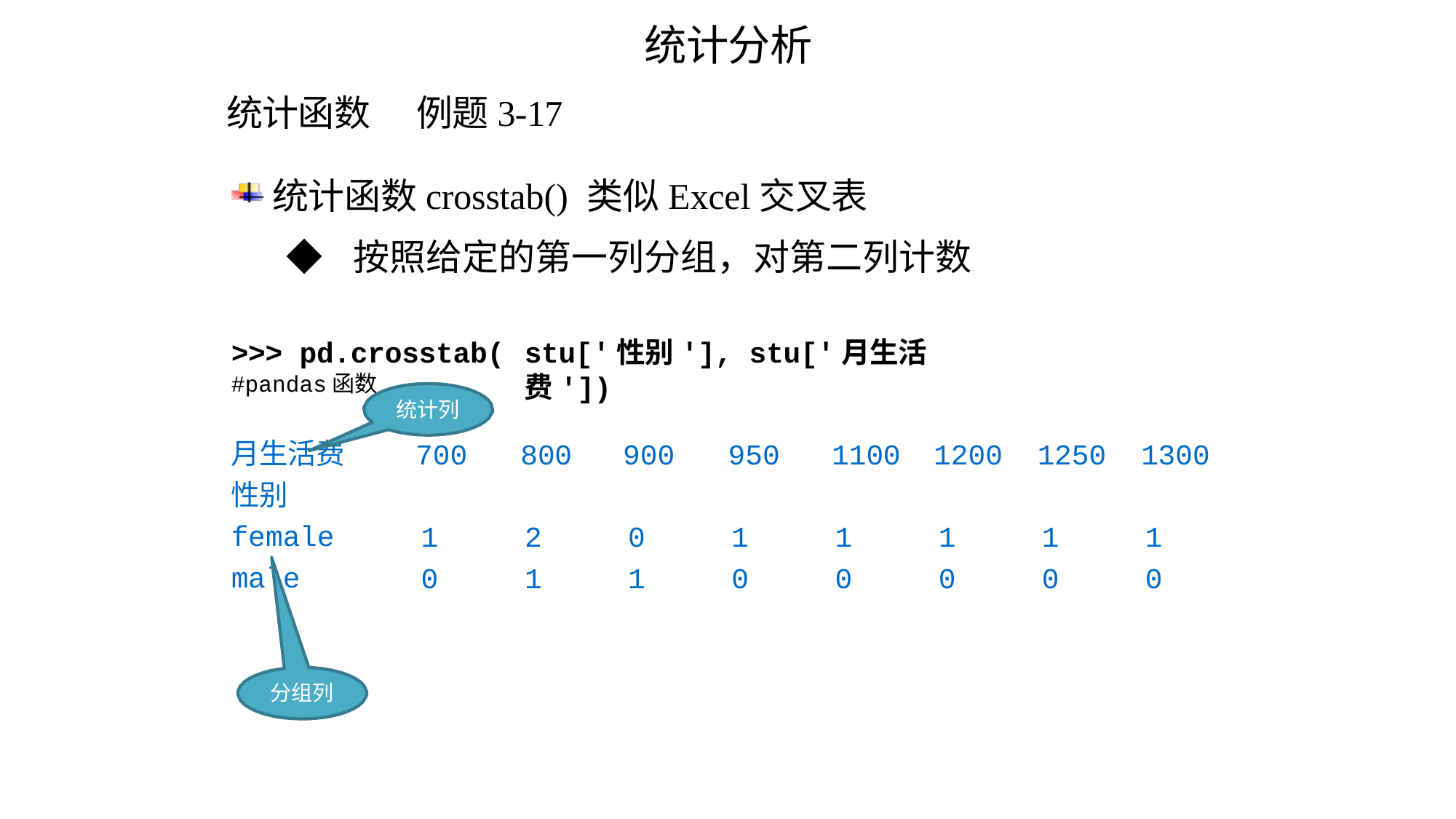

统计分析
统计函数      例题3-17
统计函数crosstab() 类似Excel交叉表

◆  按照给定的第一列分组，对第二列计数

>>> pd.crosstab(
#pandas函数
统计列
stu['性别'], stu['月生活费'])

月生活费 性别 female male
700	800
900	950	1100
1200
1250
1300
1
0
2
1
0
1
1
0
1
0
1
0
1
0
1
0

分组列